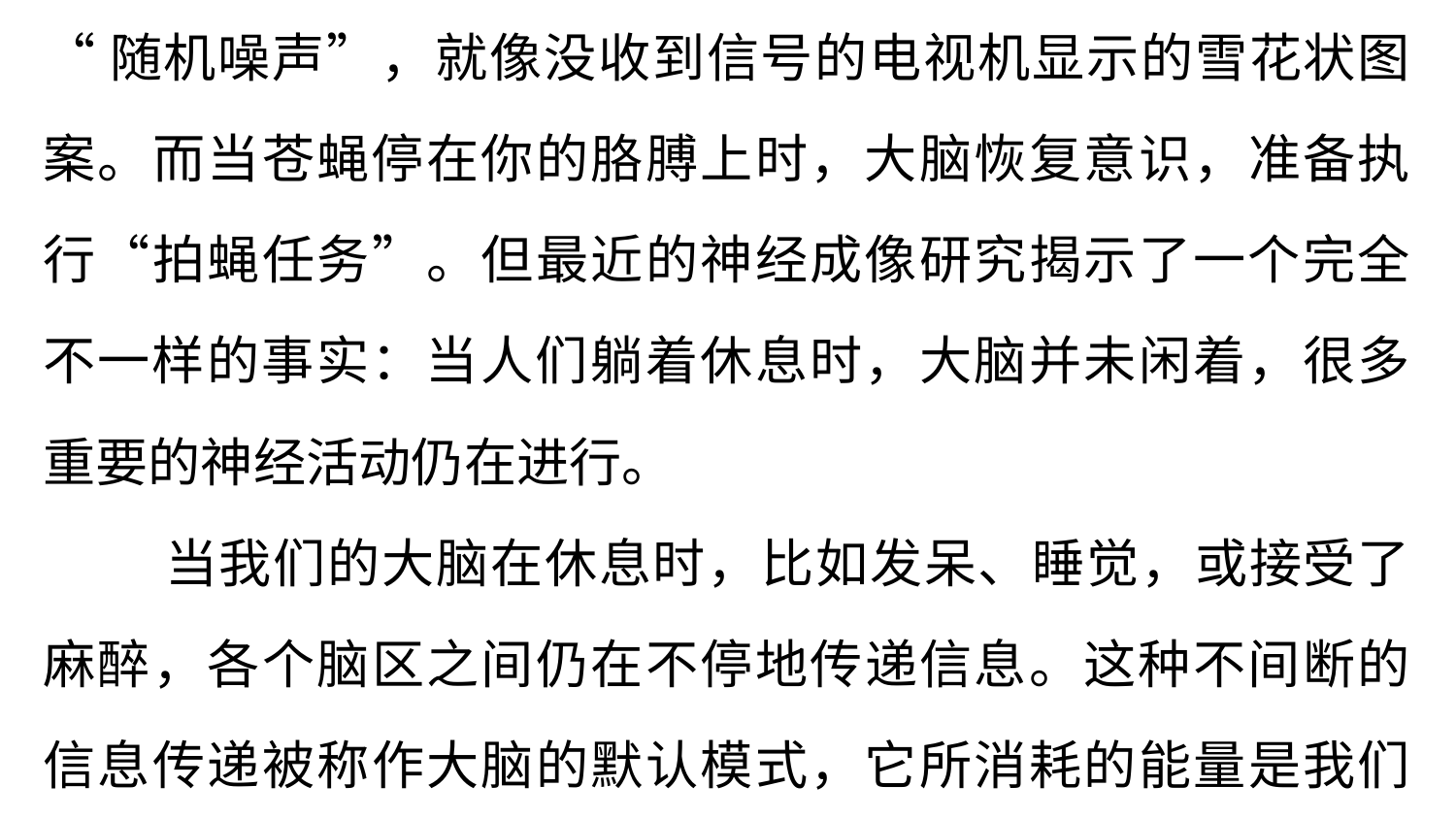

“随机噪声”，就像没收到信号的电视机显示的雪花状图案。而当苍蝇停在你的胳膊上时，大脑恢复意识，准备执行“拍蝇任务”。但最近的神经成像研究揭示了一个完全不一样的事实：当人们躺着休息时，大脑并未闲着，很多重要的神经活动仍在进行。
        当我们的大脑在休息时，比如发呆、睡觉，或接受了麻醉，各个脑区之间仍在不停地传递信息。这种不间断的信息传递被称作大脑的默认模式，它所消耗的能量是我们拍打苍